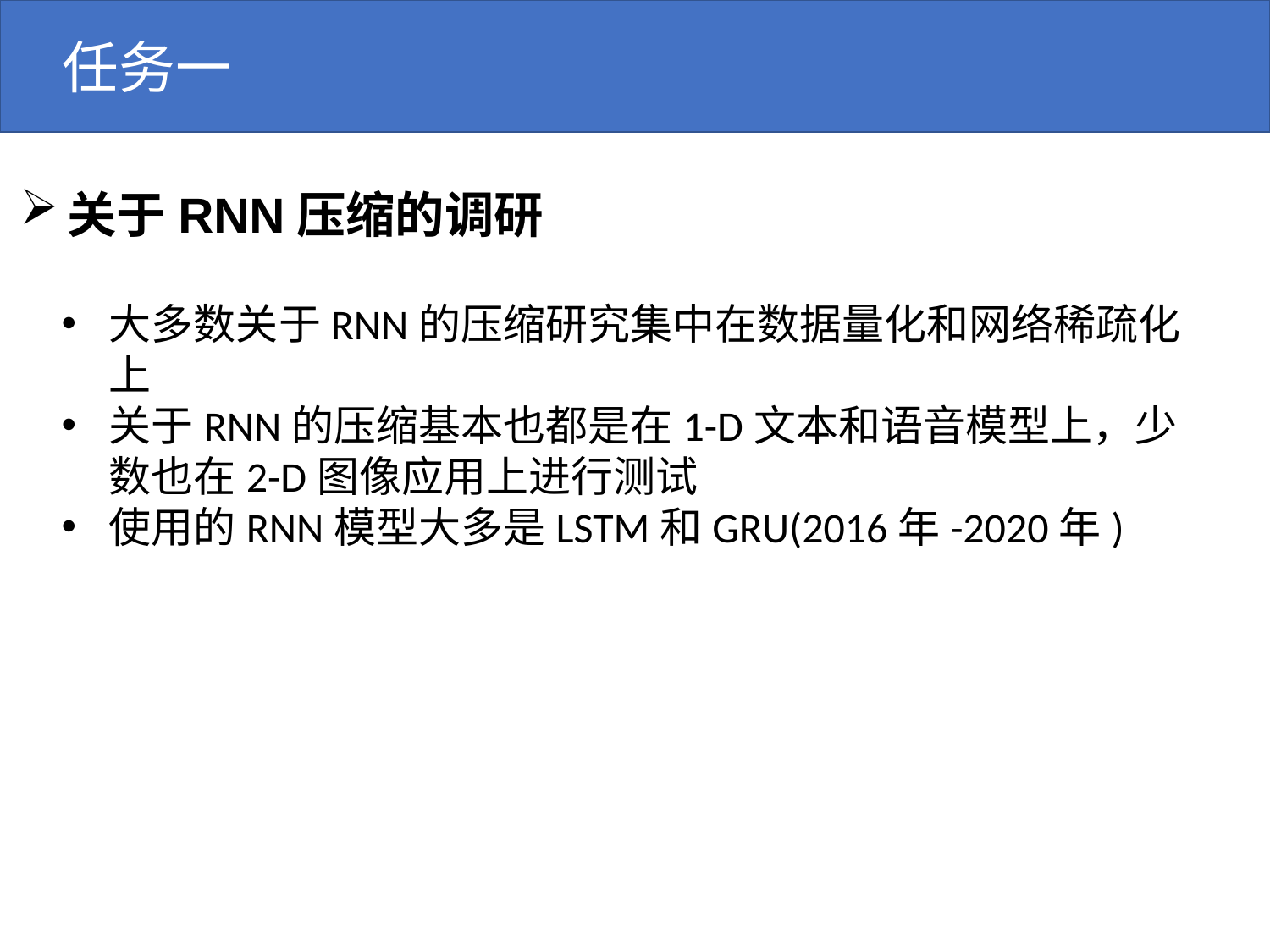

任务一
关于RNN压缩的调研
大多数关于RNN的压缩研究集中在数据量化和网络稀疏化上
关于RNN的压缩基本也都是在1-D文本和语音模型上，少数也在2-D图像应用上进行测试
使用的RNN模型大多是LSTM和GRU(2016年-2020年)